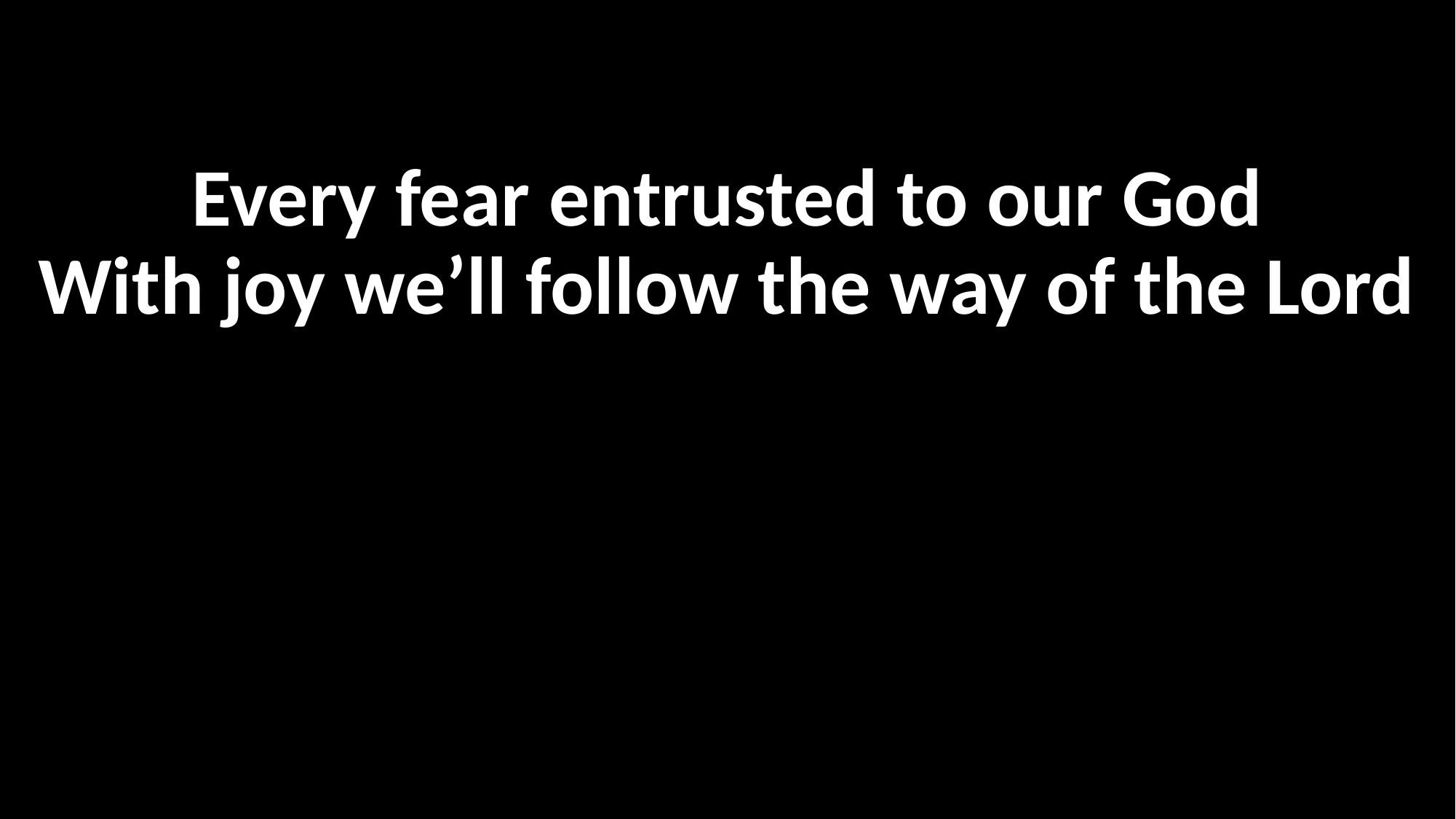

Every fear entrusted to our God
With joy we’ll follow the way of the Lord
# 모든 두렴 주께 맡기리 기꺼이 주의 길 따라가리라